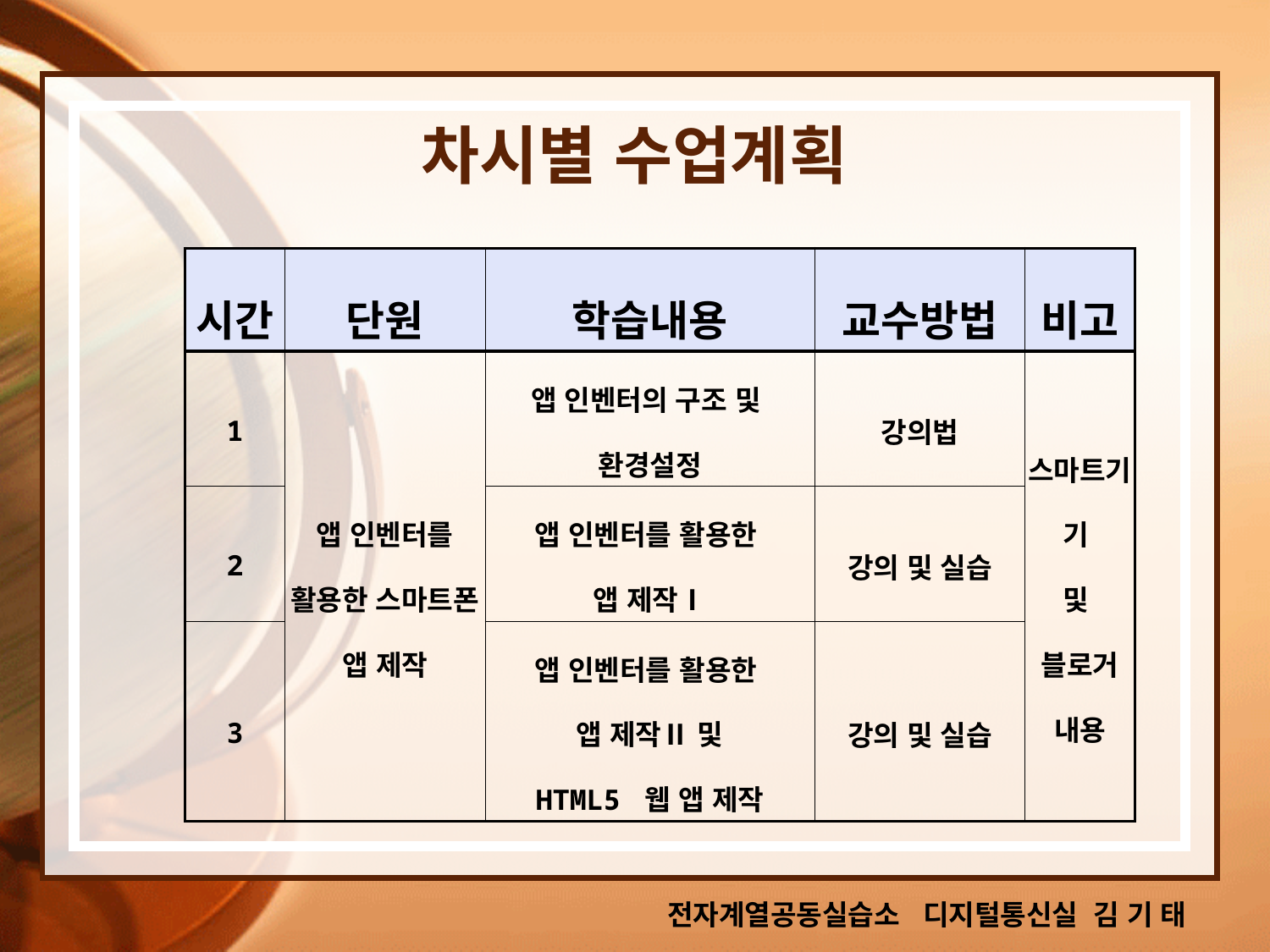

# 차시별 수업계획
| 시간 | 단원 | 학습내용 | 교수방법 | 비고 |
| --- | --- | --- | --- | --- |
| 1 | 앱 인벤터를 활용한 스마트폰 앱 제작 | 앱 인벤터의 구조 및 환경설정 | 강의법 | 스마트기기 및 블로거 내용 |
| 2 |  | 앱 인벤터를 활용한 앱 제작Ⅰ | 강의 및 실습 |  |
| 3 |  | 앱 인벤터를 활용한 앱 제작Ⅱ 및 HTML5 웹 앱 제작 | 강의 및 실습 |  |